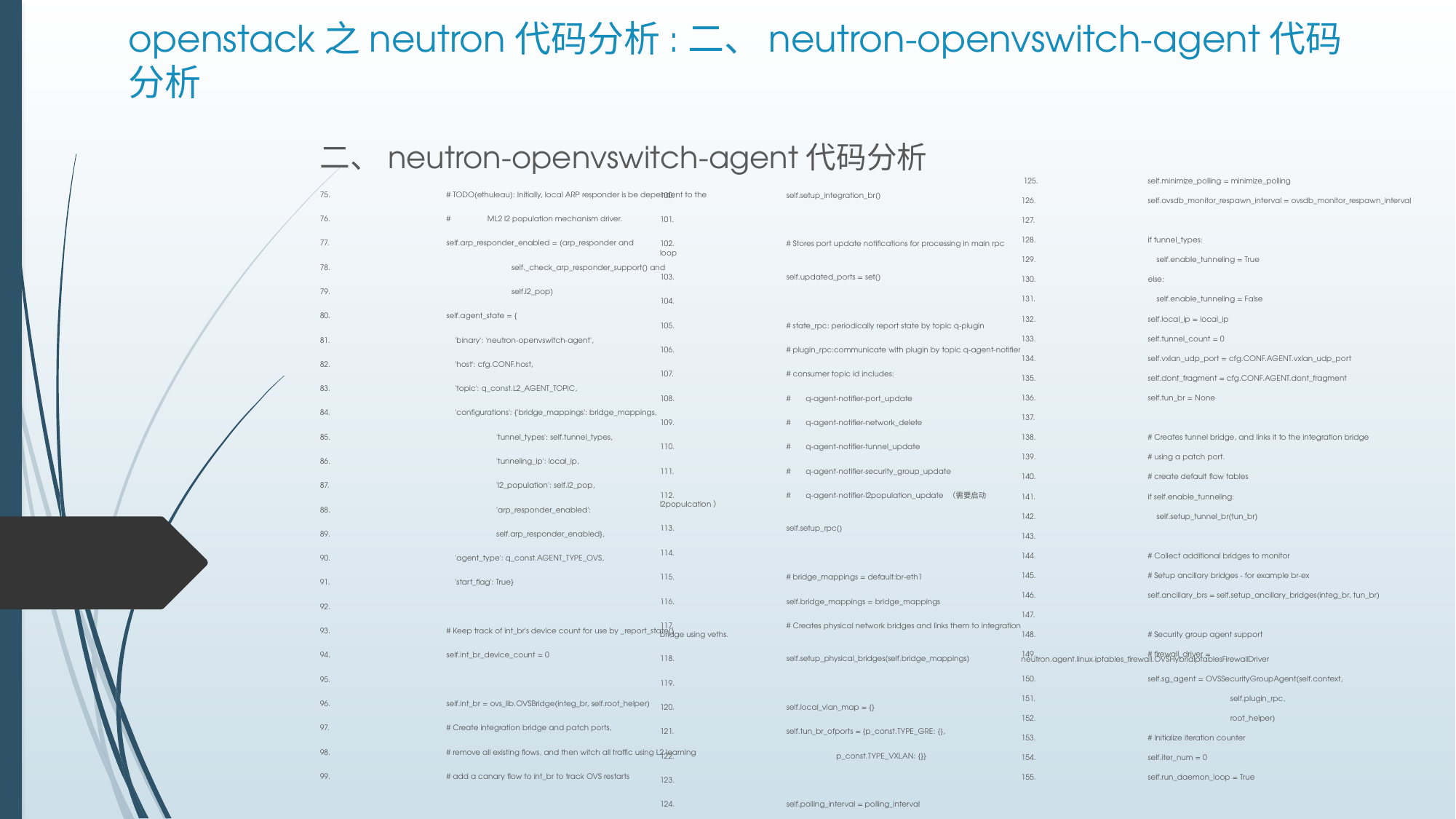

# openstack之neutron代码分析:二、neutron-openvswitch-agent代码分析
二、neutron-openvswitch-agent代码分析
75.	        # TODO(ethuleau): Initially, local ARP responder is be dependent to the
76.	        #                 ML2 l2 population mechanism driver.
77.	        self.arp_responder_enabled = (arp_responder and
78.	                                      self._check_arp_responder_support() and
79.	                                      self.l2_pop)
80.	        self.agent_state = {
81.	            'binary': 'neutron-openvswitch-agent',
82.	            'host': cfg.CONF.host,
83.	            'topic': q_const.L2_AGENT_TOPIC,
84.	            'configurations': {'bridge_mappings': bridge_mappings,
85.	                               'tunnel_types': self.tunnel_types,
86.	                               'tunneling_ip': local_ip,
87.	                               'l2_population': self.l2_pop,
88.	                               'arp_responder_enabled':
89.	                               self.arp_responder_enabled},
90.	            'agent_type': q_const.AGENT_TYPE_OVS,
91.	            'start_flag': True}
92.
93.	        # Keep track of int_br's device count for use by _report_state()
94.	        self.int_br_device_count = 0
95.
96.	        self.int_br = ovs_lib.OVSBridge(integ_br, self.root_helper)
97.	        # Create integration bridge and patch ports,
98.	        # remove all existing flows, and then witch all traffic using L2 learning
99.	        # add a canary flow to int_br to track OVS restarts
 125.	        self.minimize_polling = minimize_polling
126.	        self.ovsdb_monitor_respawn_interval = ovsdb_monitor_respawn_interval
127.
128.	        if tunnel_types:
129.	            self.enable_tunneling = True
130.	        else:
131.	            self.enable_tunneling = False
132.	        self.local_ip = local_ip
133.	        self.tunnel_count = 0
134.	        self.vxlan_udp_port = cfg.CONF.AGENT.vxlan_udp_port
135.	        self.dont_fragment = cfg.CONF.AGENT.dont_fragment
136.	        self.tun_br = None
137.
138.	        # Creates tunnel bridge, and links it to the integration bridge
139.	        # using a patch port.
140.	        # create default flow tables
141.	        if self.enable_tunneling:
142.	            self.setup_tunnel_br(tun_br)
143.
144.	        # Collect additional bridges to monitor
145.	        # Setup ancillary bridges - for example br-ex
146.	        self.ancillary_brs = self.setup_ancillary_bridges(integ_br, tun_br)
147.
148.	        # Security group agent support
149.	        # firewall_driver = neutron.agent.linux.iptables_firewall.OVSHybridIptablesFirewallDriver
150.	        self.sg_agent = OVSSecurityGroupAgent(self.context,
151.	                                              self.plugin_rpc,
152.	                                              root_helper)
153.	        # Initialize iteration counter
154.	        self.iter_num = 0
155.	        self.run_daemon_loop = True
100.	        self.setup_integration_br()
101.
102.	        # Stores port update notifications for processing in main rpc loop
103.	        self.updated_ports = set()
104.
105.	        # state_rpc: periodically report state by topic q-plugin
106.	        # plugin_rpc:communicate with plugin by topic q-agent-notifier
107.	        # consumer topic id includes:
108.	        #       q-agent-notifier-port_update
109.	        #       q-agent-notifier-network_delete
110.	        #       q-agent-notifier-tunnel_update
111.	        #       q-agent-notifier-security_group_update
112.	        #       q-agent-notifier-l2population_update （需要启动l2populcation）
113.	        self.setup_rpc()
114.
115.	        # bridge_mappings = default:br-eth1
116.	        self.bridge_mappings = bridge_mappings
117.	        # Creates physical network bridges and links them to integration bridge using veths.
118.	        self.setup_physical_bridges(self.bridge_mappings)
119.
120.	        self.local_vlan_map = {}
121.	        self.tun_br_ofports = {p_const.TYPE_GRE: {},
122.	                               p_const.TYPE_VXLAN: {}}
123.
124.	        self.polling_interval = polling_interval